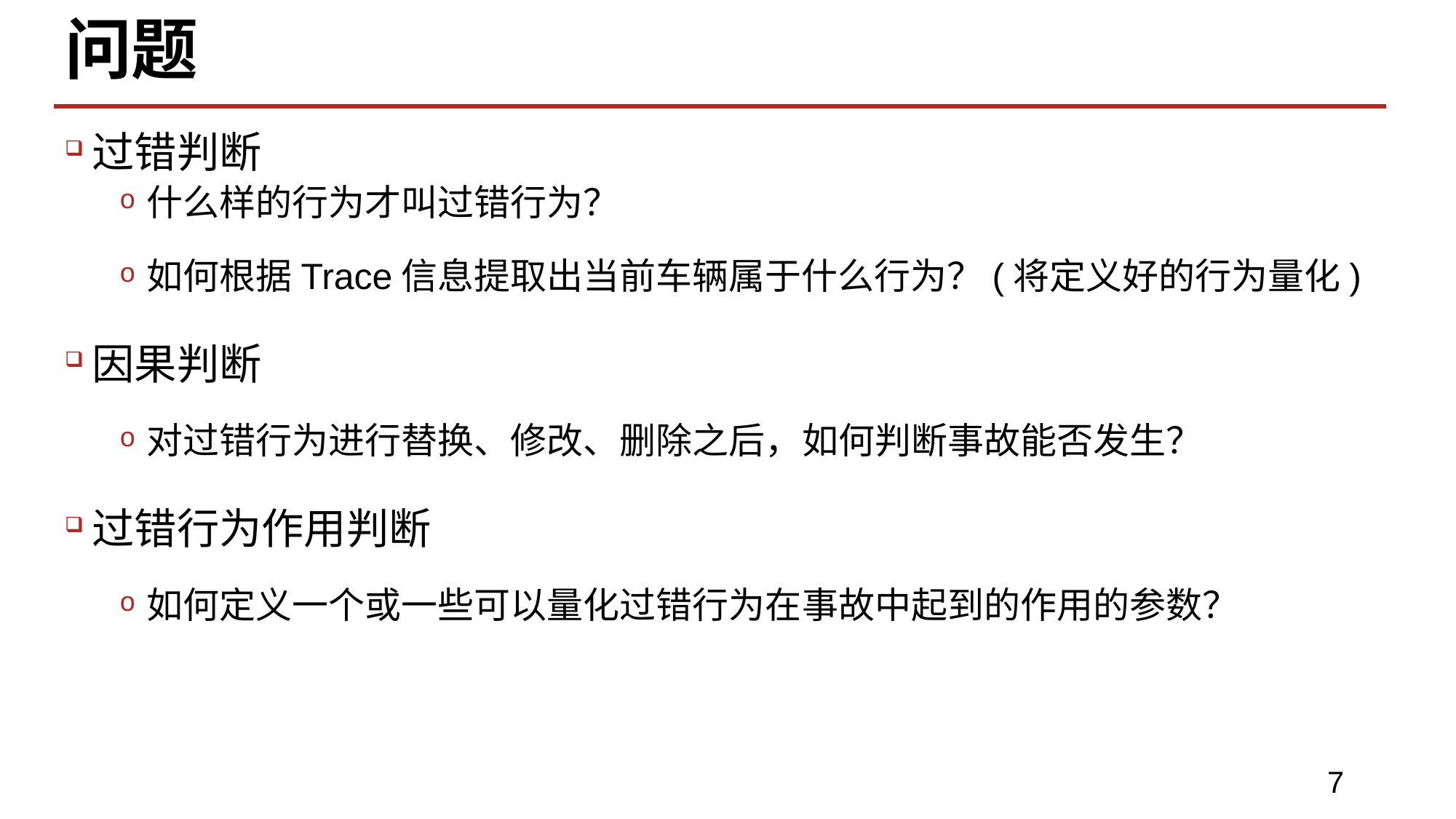

# 问题
过错判断
什么样的行为才叫过错行为？
如何根据Trace信息提取出当前车辆属于什么行为？(将定义好的行为量化)
因果判断
对过错行为进行替换、修改、删除之后，如何判断事故能否发生？
过错行为作用判断
如何定义一个或一些可以量化过错行为在事故中起到的作用的参数？
7